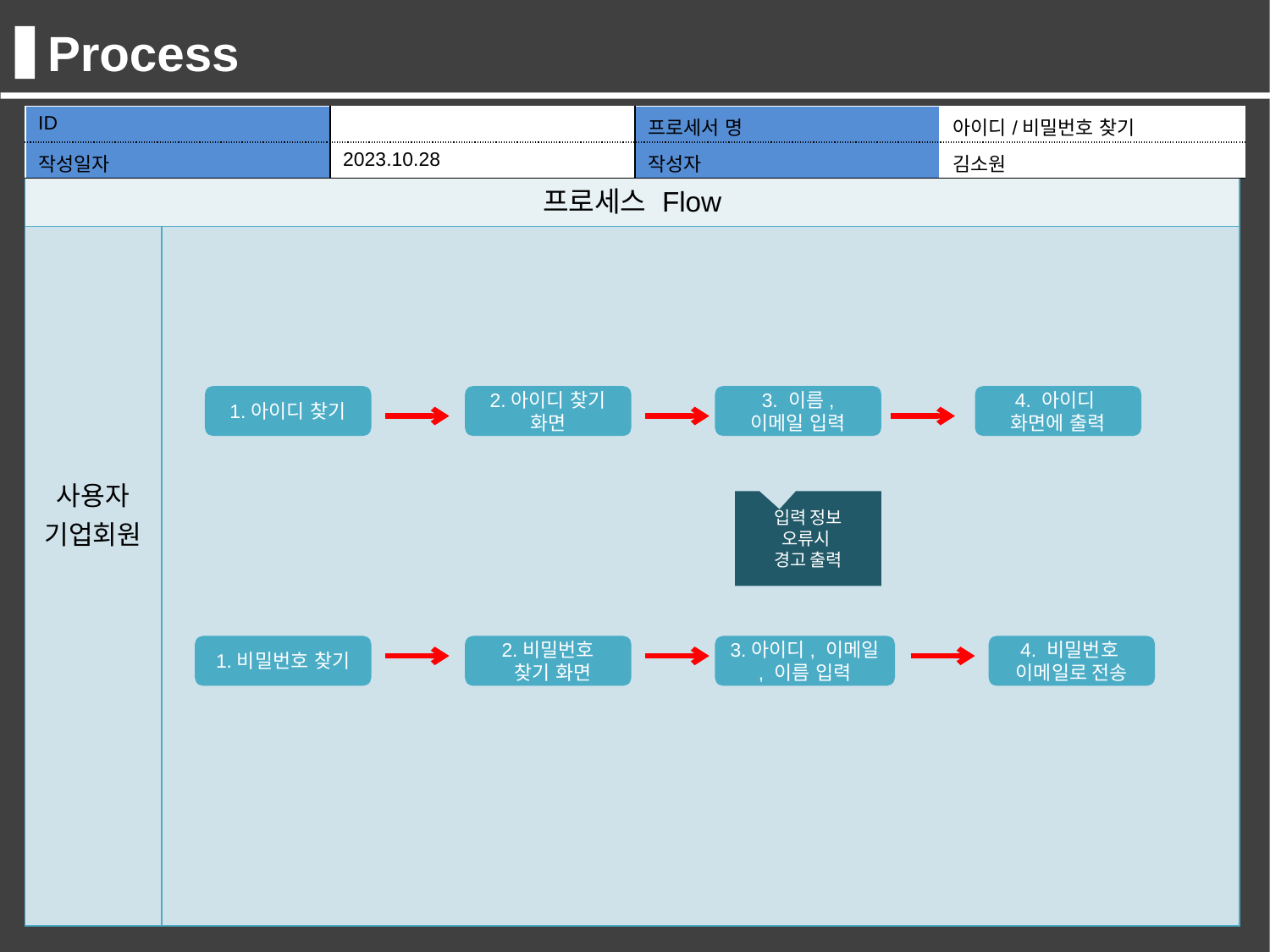

Process

| ID |  | 프로세서 명 | 아이디/비밀번호 찾기 |
| --- | --- | --- | --- |
| 작성일자 | 2023.10.28 | 작성자 | 김소원 |
| 프로세스 Flow |  |
| --- | --- |
| 사용자 기업회원 |  |
1.아이디 찾기
2.아이디 찾기
화면
3. 이름, 이메일 입력
4. 아이디
화면에 출력
입력 정보
오류시
경고 출력
1.비밀번호 찾기
2.비밀번호
 찾기 화면
3.아이디, 이메일 , 이름 입력
4. 비밀번호
이메일로 전송